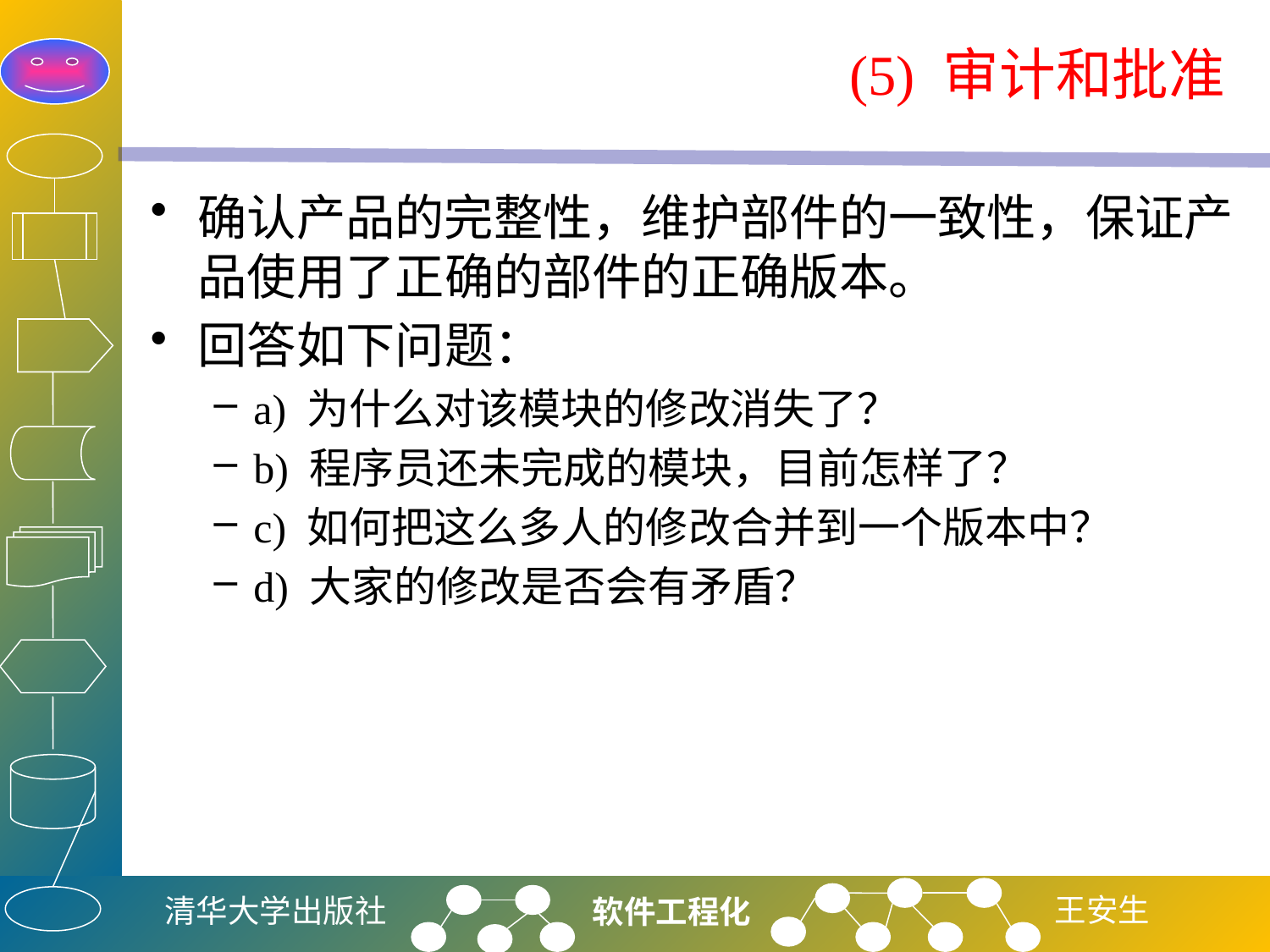

# (5) 审计和批准
确认产品的完整性，维护部件的一致性，保证产品使用了正确的部件的正确版本。
回答如下问题：
a) 为什么对该模块的修改消失了？
b) 程序员还未完成的模块，目前怎样了？
c) 如何把这么多人的修改合并到一个版本中？
d) 大家的修改是否会有矛盾？